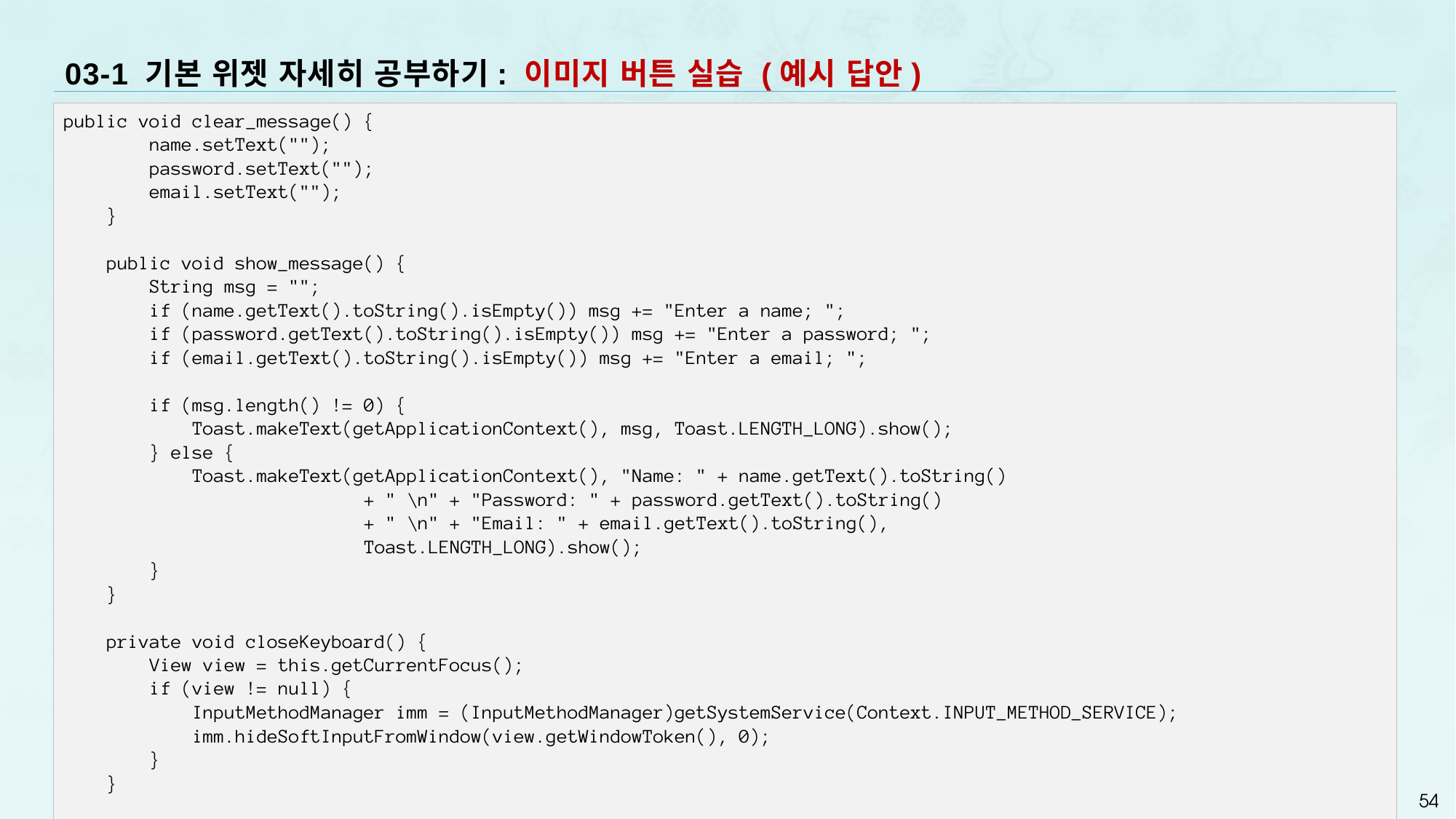

# 03-1 기본 위젯 자세히 공부하기: 이미지 버튼 실습 (예시 답안)

public void clear_message() {
        name.setText("");
        password.setText("");
        email.setText("");
    }

    public void show_message() {
        String msg = "";
        if (name.getText().toString().isEmpty()) msg += "Enter a name; ";
        if (password.getText().toString().isEmpty()) msg += "Enter a password; ";
        if (email.getText().toString().isEmpty()) msg += "Enter a email; ";

        if (msg.length() != 0) {
            Toast.makeText(getApplicationContext(), msg, Toast.LENGTH_LONG).show();
        } else {
            Toast.makeText(getApplicationContext(), "Name: " + name.getText().toString()
                            + " \n" + "Password: " + password.getText().toString()
                            + " \n" + "Email: " + email.getText().toString(),
                            Toast.LENGTH_LONG).show();
        }
    }

    private void closeKeyboard() {
        View view = this.getCurrentFocus();
        if (view != null) {
            InputMethodManager imm = (InputMethodManager)getSystemService(Context.INPUT_METHOD_SERVICE);
            imm.hideSoftInputFromWindow(view.getWindowToken(), 0);
        }
    }

}
54